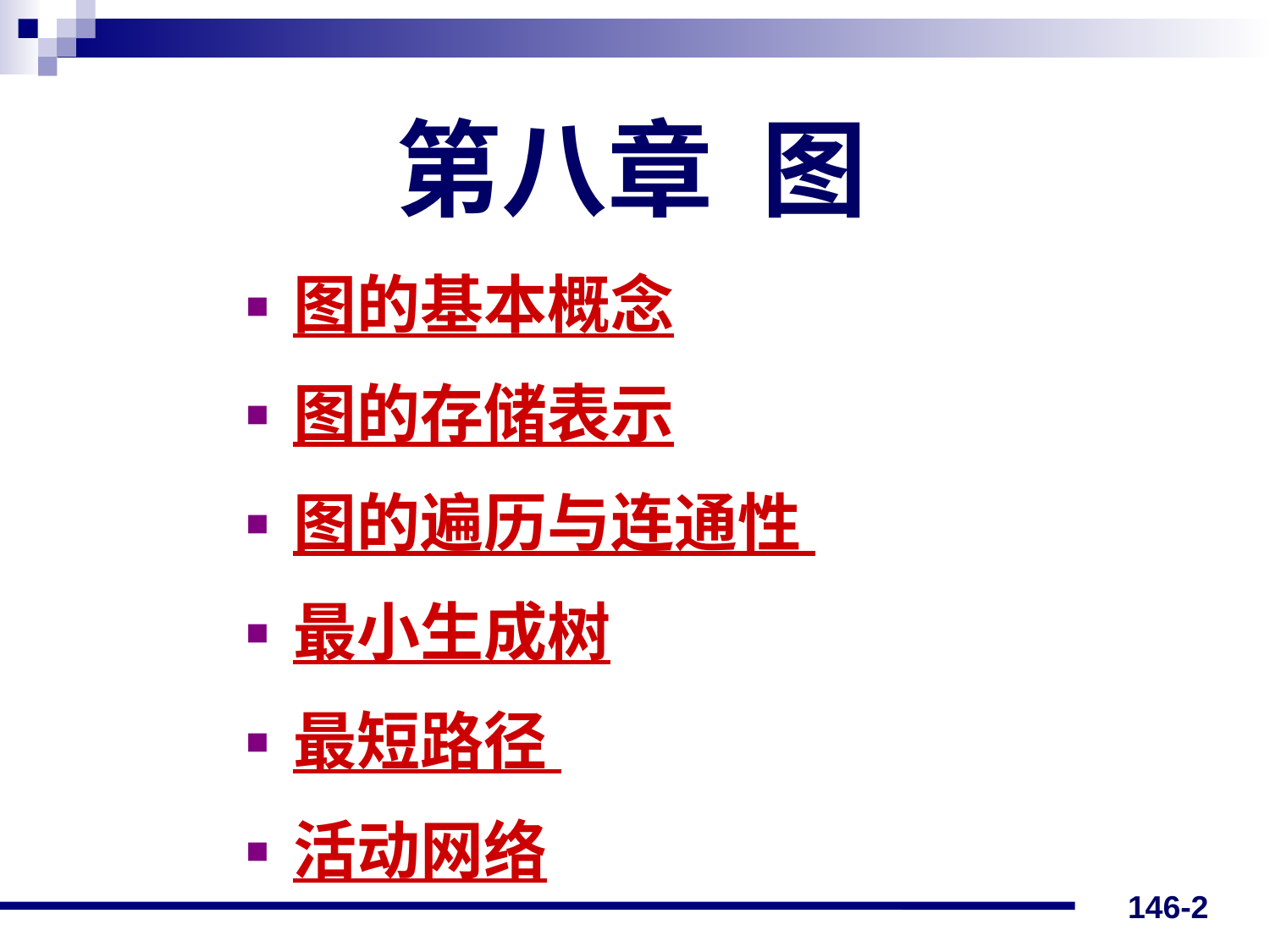

# 第八章  图
图的基本概念
图的存储表示
图的遍历与连通性
最小生成树
最短路径
活动网络
146-2